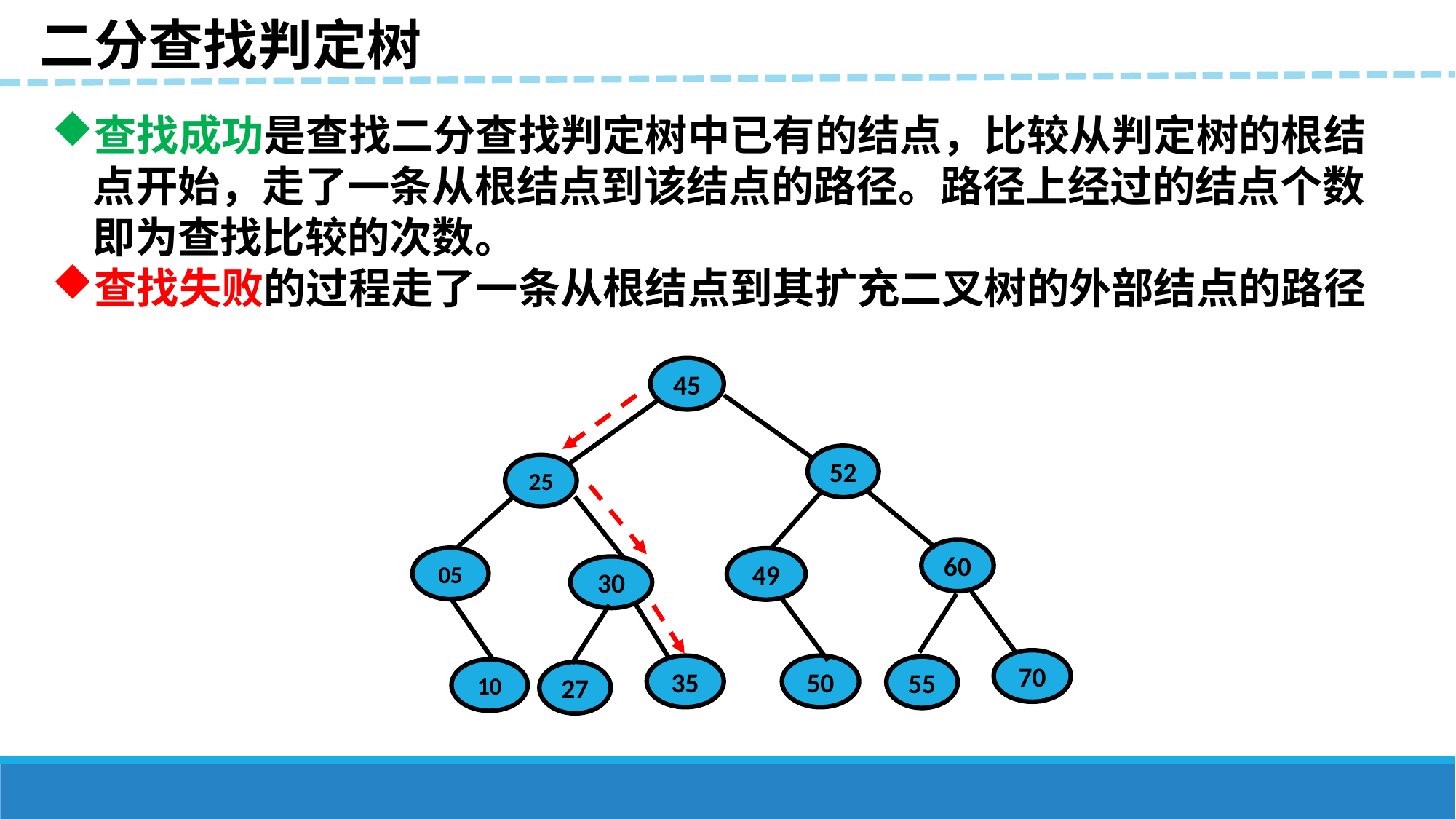

二分查找判定树
查找成功是查找二分查找判定树中已有的结点，比较从判定树的根结点开始，走了一条从根结点到该结点的路径。路径上经过的结点个数即为查找比较的次数。
查找失败的过程走了一条从根结点到其扩充二叉树的外部结点的路径
45

52
25

60
05
49
30

70
50
35
55
10
27